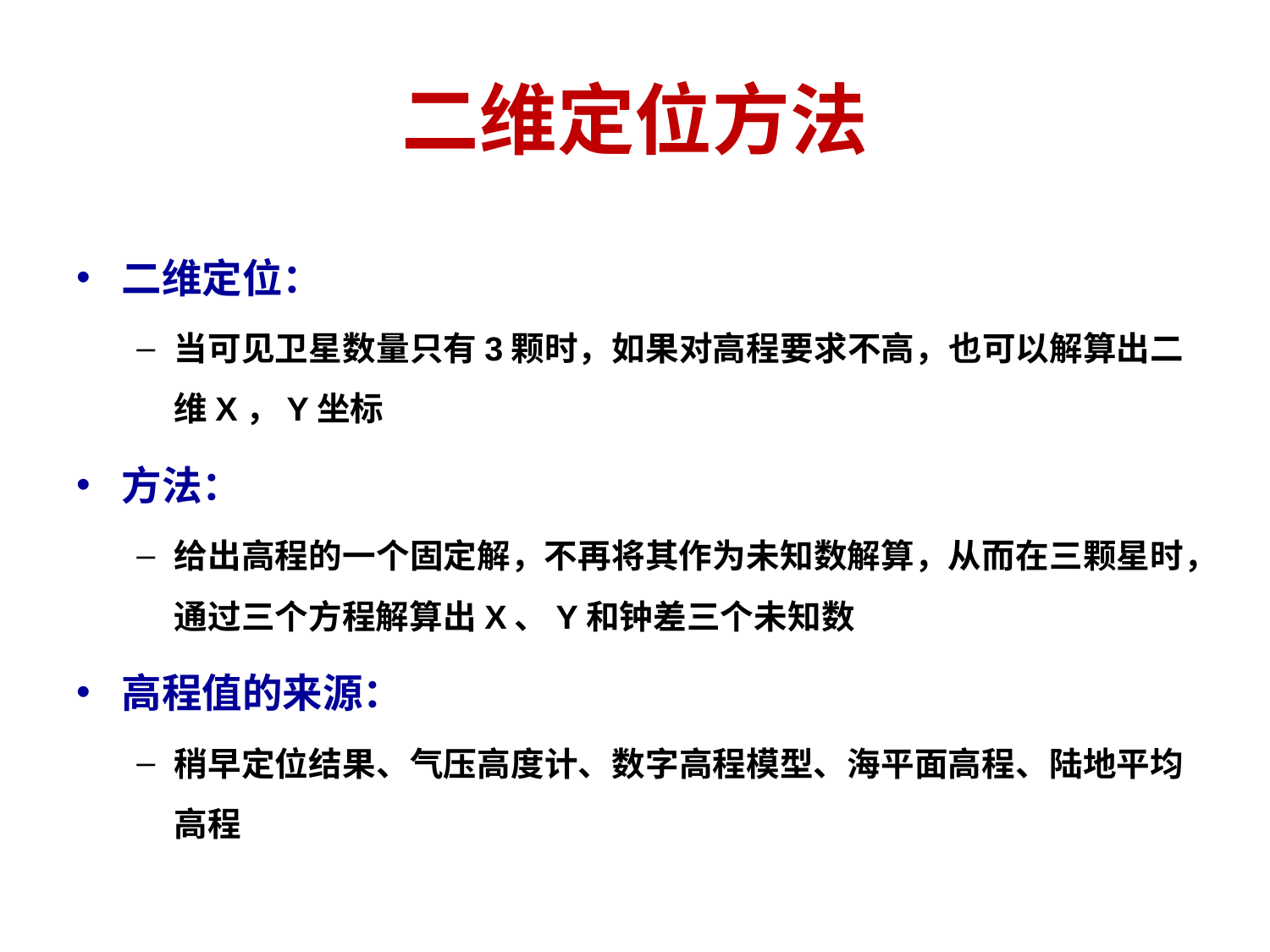

# 二维定位方法
二维定位：
当可见卫星数量只有3颗时，如果对高程要求不高，也可以解算出二维X，Y坐标
方法：
给出高程的一个固定解，不再将其作为未知数解算，从而在三颗星时，通过三个方程解算出X、Y和钟差三个未知数
高程值的来源：
稍早定位结果、气压高度计、数字高程模型、海平面高程、陆地平均高程